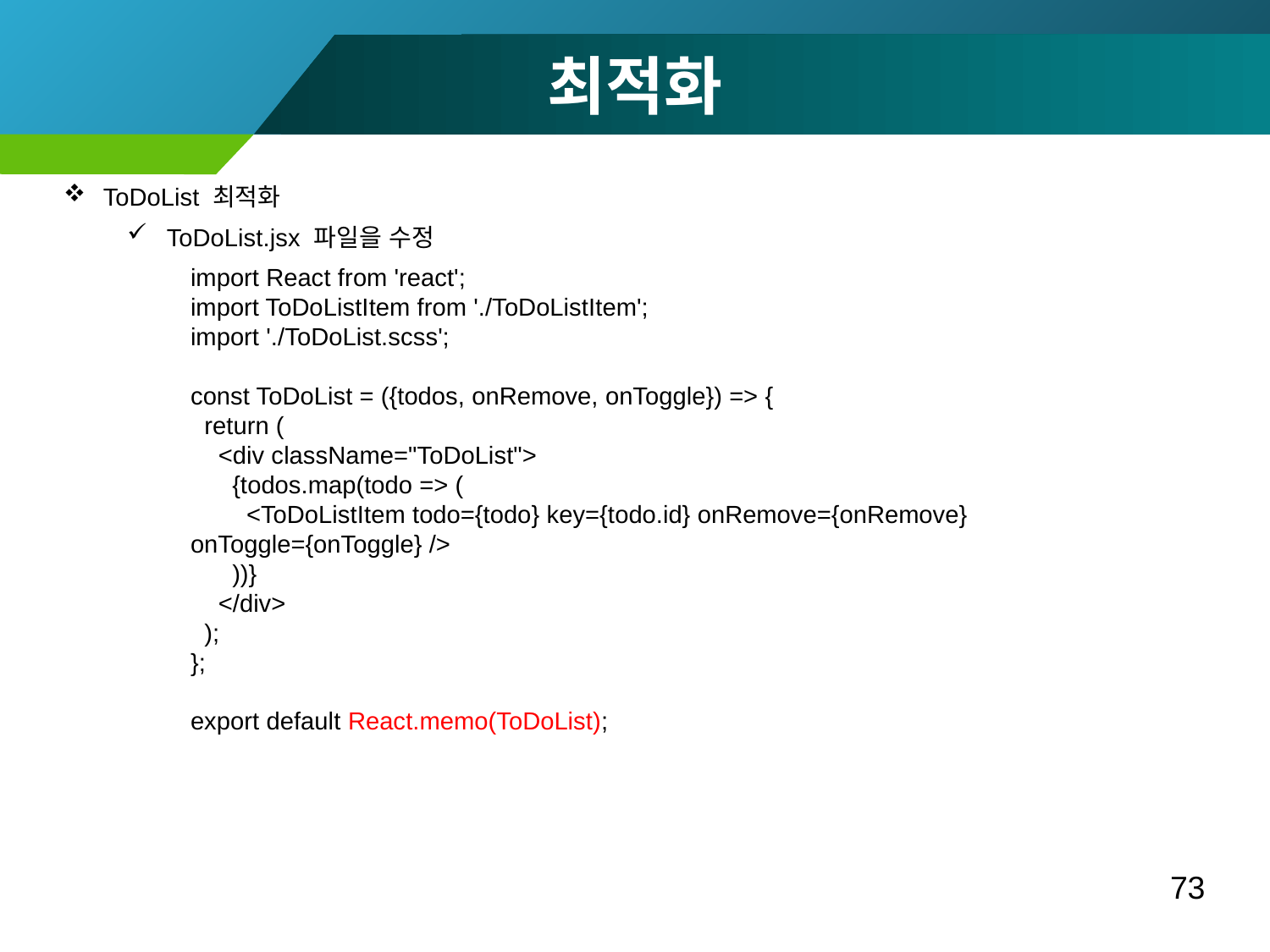

최적화
ToDoList 최적화
ToDoList.jsx 파일을 수정
import React from 'react';
import ToDoListItem from './ToDoListItem';
import './ToDoList.scss';

const ToDoList = ({todos, onRemove, onToggle}) => {
  return (
    <div className="ToDoList">
      {todos.map(todo => (
        <ToDoListItem todo={todo} key={todo.id} onRemove={onRemove} onToggle={onToggle} />
      ))}
    </div>
  );
};

export default React.memo(ToDoList);
73